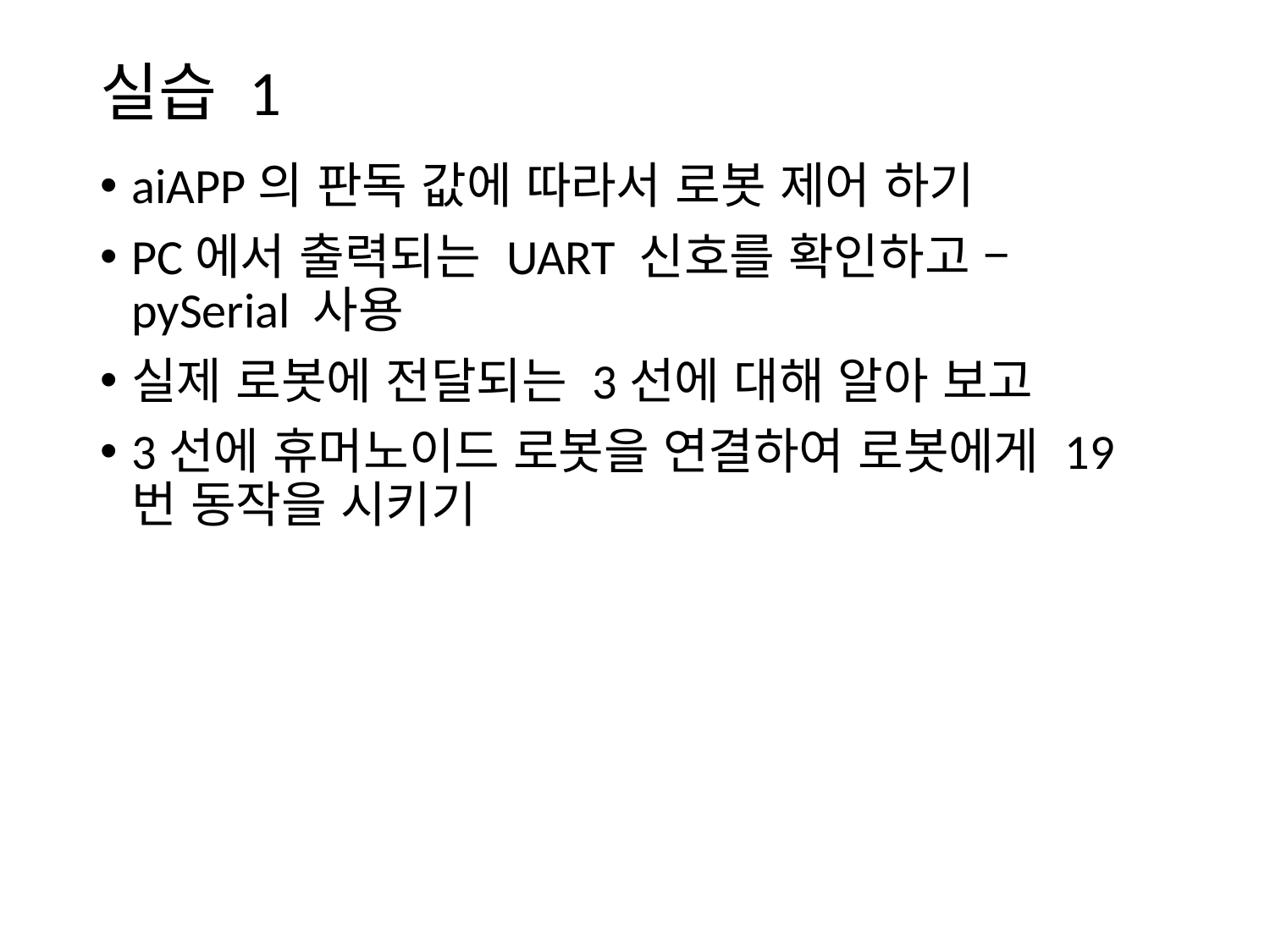

# 실습 1
aiAPP의 판독 값에 따라서 로봇 제어 하기
PC에서 출력되는 UART 신호를 확인하고 –pySerial 사용
실제 로봇에 전달되는 3선에 대해 알아 보고
3선에 휴머노이드 로봇을 연결하여 로봇에게 19번 동작을 시키기